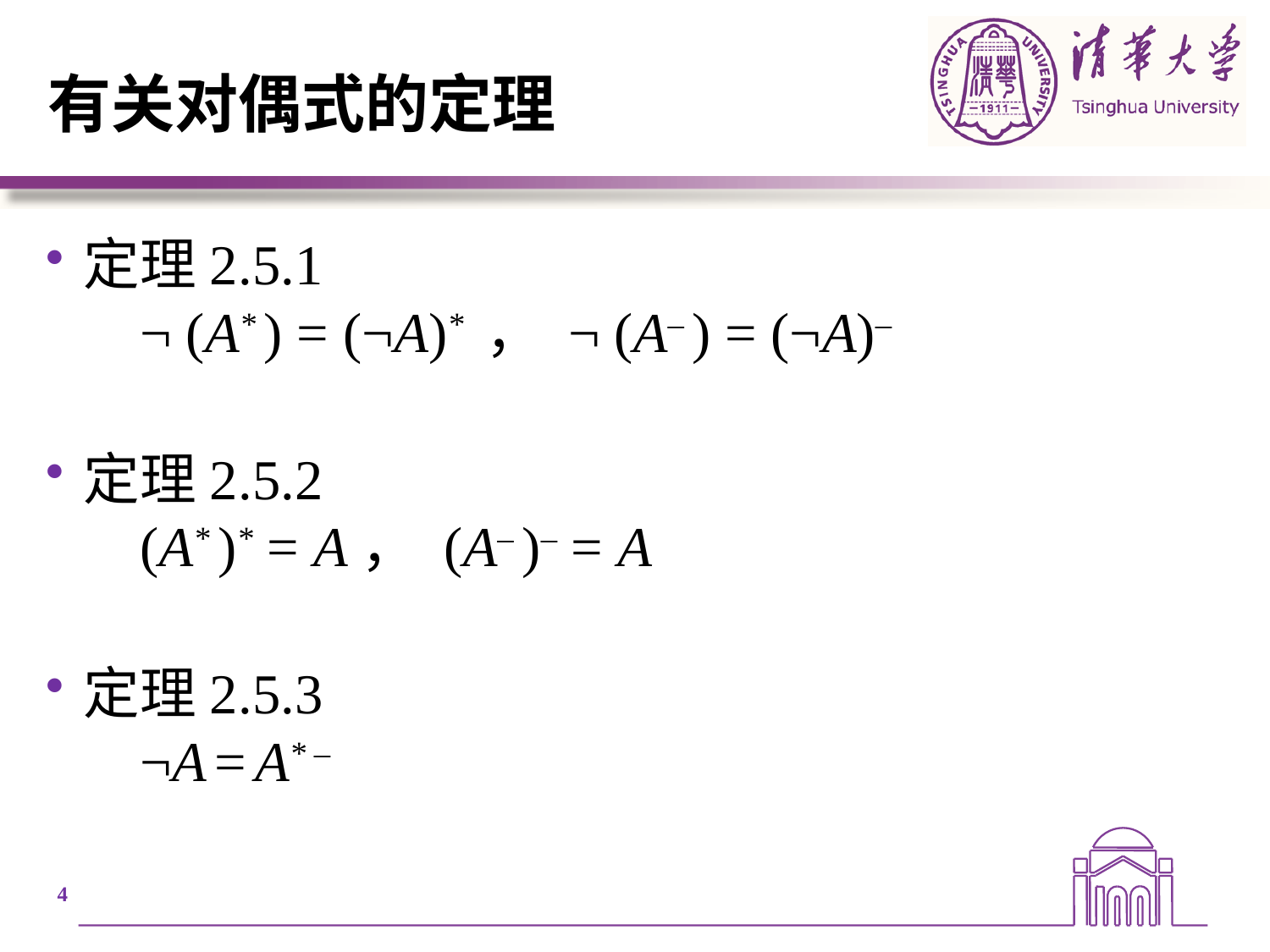

# 有关对偶式的定理
定理2.5.1
    ¬ (A* ) = (¬A)* ， ¬ (A– ) = (¬A)–
定理2.5.2
    (A* )* = A， (A– )– = A
定理2.5.3
    ¬A = A* –